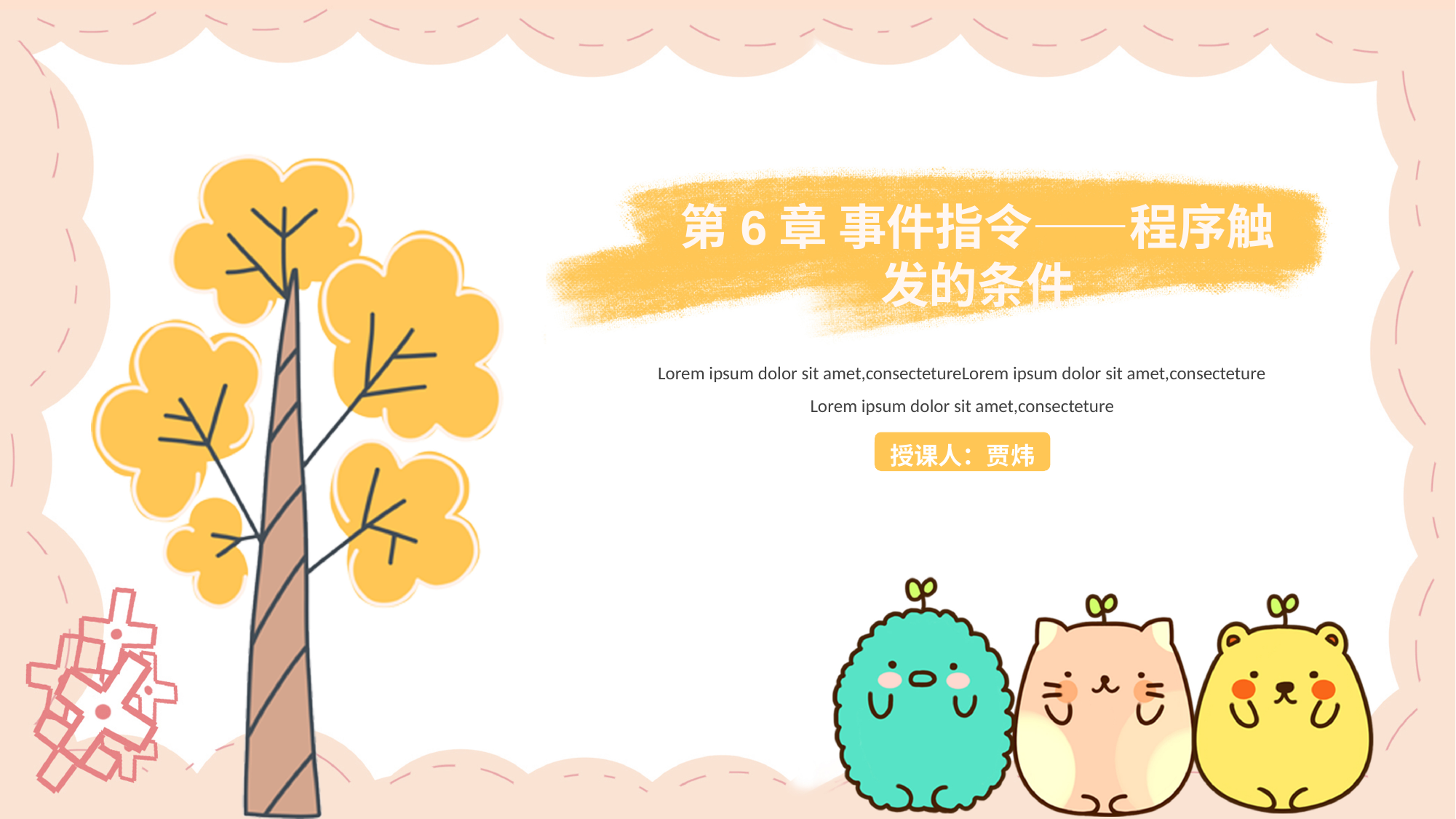

第6章 事件指令——程序触发的条件
Lorem ipsum dolor sit amet,consectetureLorem ipsum dolor sit amet,consecteture Lorem ipsum dolor sit amet,consecteture

授课人：贾炜